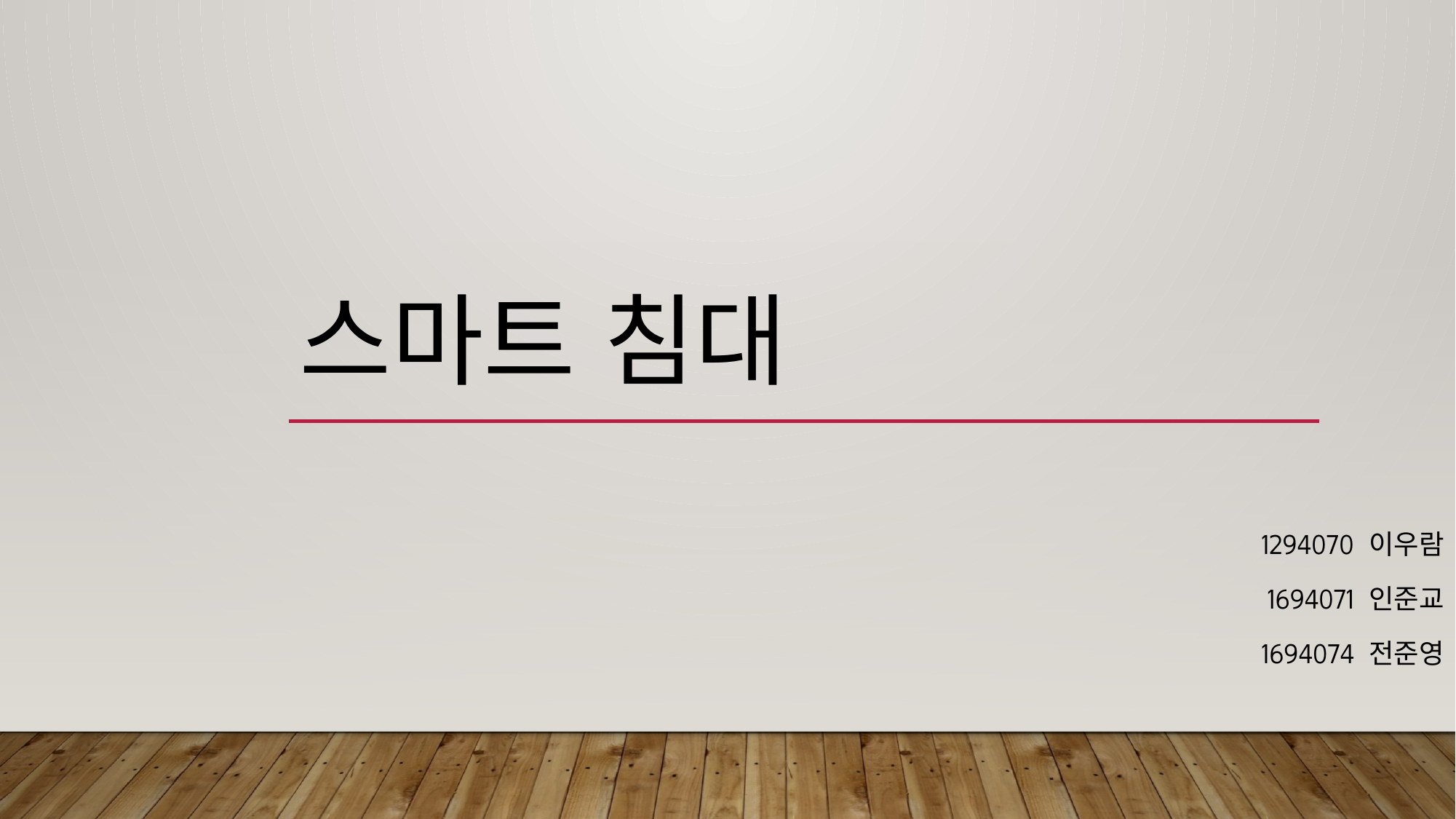

# 스마트 침대
1294070 이우람
1694071 인준교
1694074 전준영